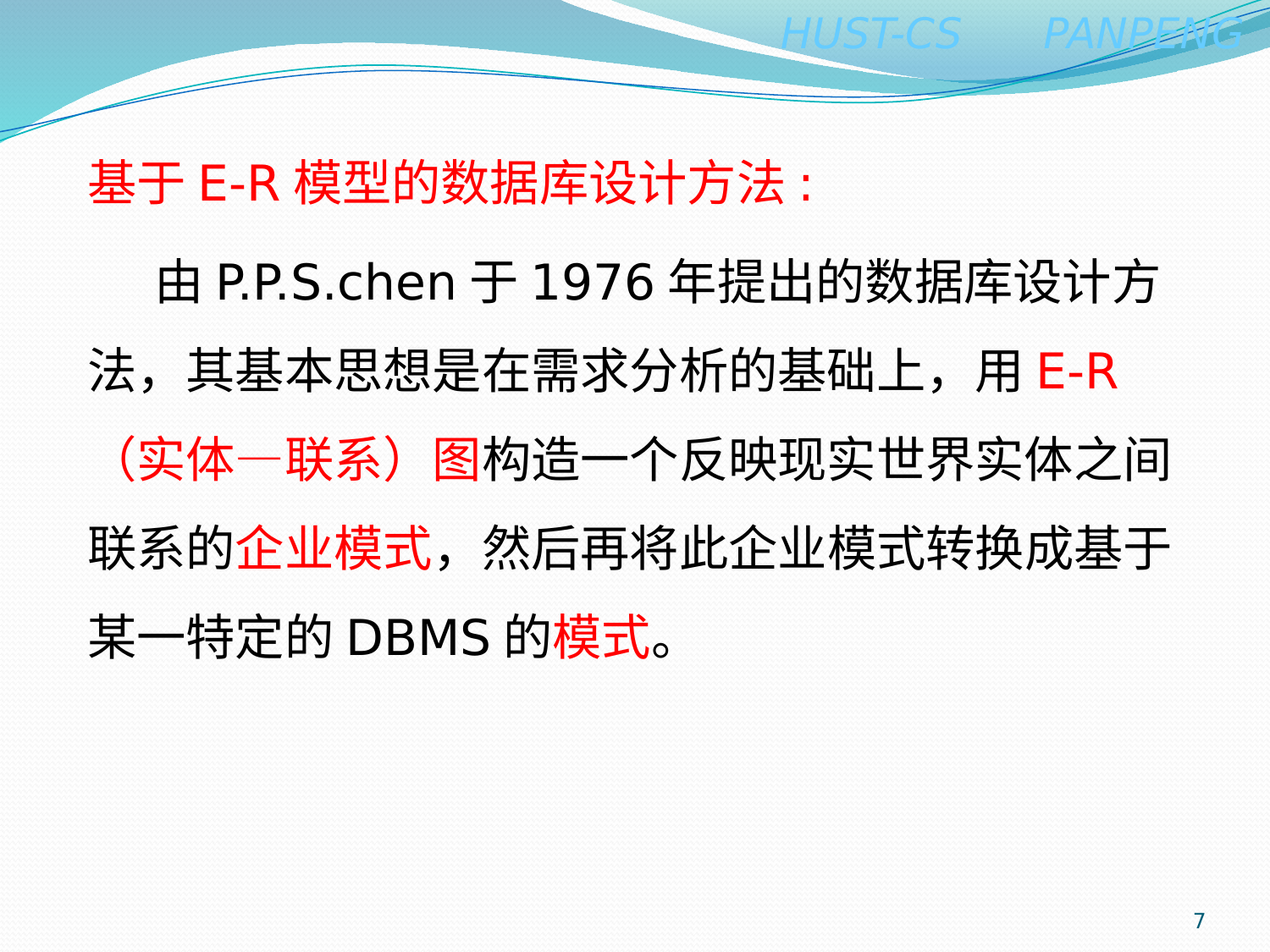

基于E-R模型的数据库设计方法:
     由P.P.S.chen于1976年提出的数据库设计方法，其基本思想是在需求分析的基础上，用E-R（实体—联系）图构造一个反映现实世界实体之间联系的企业模式，然后再将此企业模式转换成基于某一特定的DBMS的模式。
7